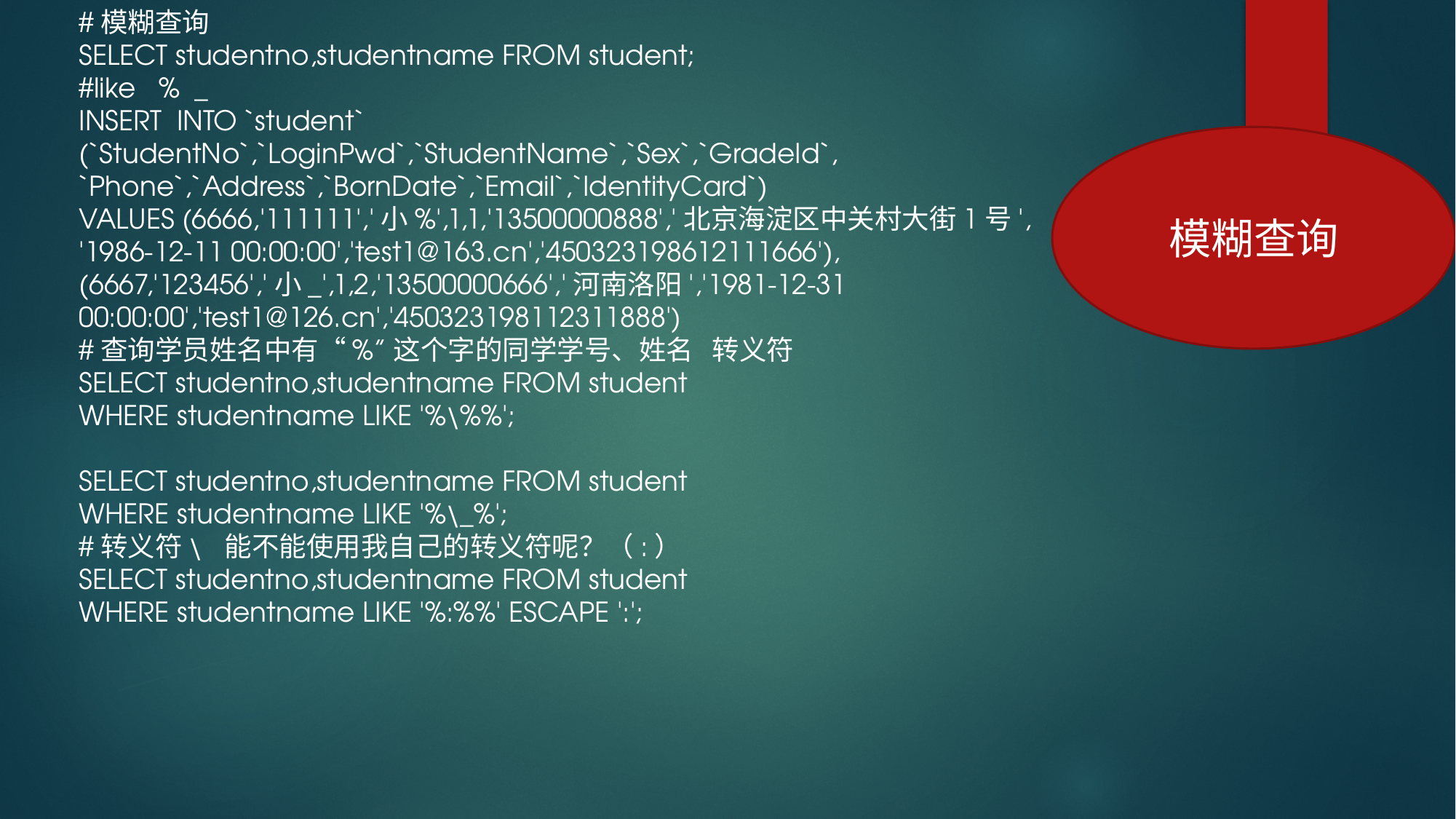

#模糊查询
SELECT studentno,studentname FROM student;
#like   %  _
INSERT  INTO `student`
(`StudentNo`,`LoginPwd`,`StudentName`,`Sex`,`GradeId`,
`Phone`,`Address`,`BornDate`,`Email`,`IdentityCard`)
VALUES (6666,'111111','小%',1,1,'13500000888','北京海淀区中关村大街1号',
'1986-12-11 00:00:00','test1@163.cn','450323198612111666'),
(6667,'123456','小_',1,2,'13500000666','河南洛阳','1981-12-31 00:00:00','test1@126.cn','450323198112311888')
#查询学员姓名中有“%”这个字的同学学号、姓名   转义符
SELECT studentno,studentname FROM student
WHERE studentname LIKE '%\%%';

SELECT studentno,studentname FROM student
WHERE studentname LIKE '%\_%';
#转义符\  能不能使用我自己的转义符呢？（:）
SELECT studentno,studentname FROM student
WHERE studentname LIKE '%:%%' ESCAPE ':';

模糊查询